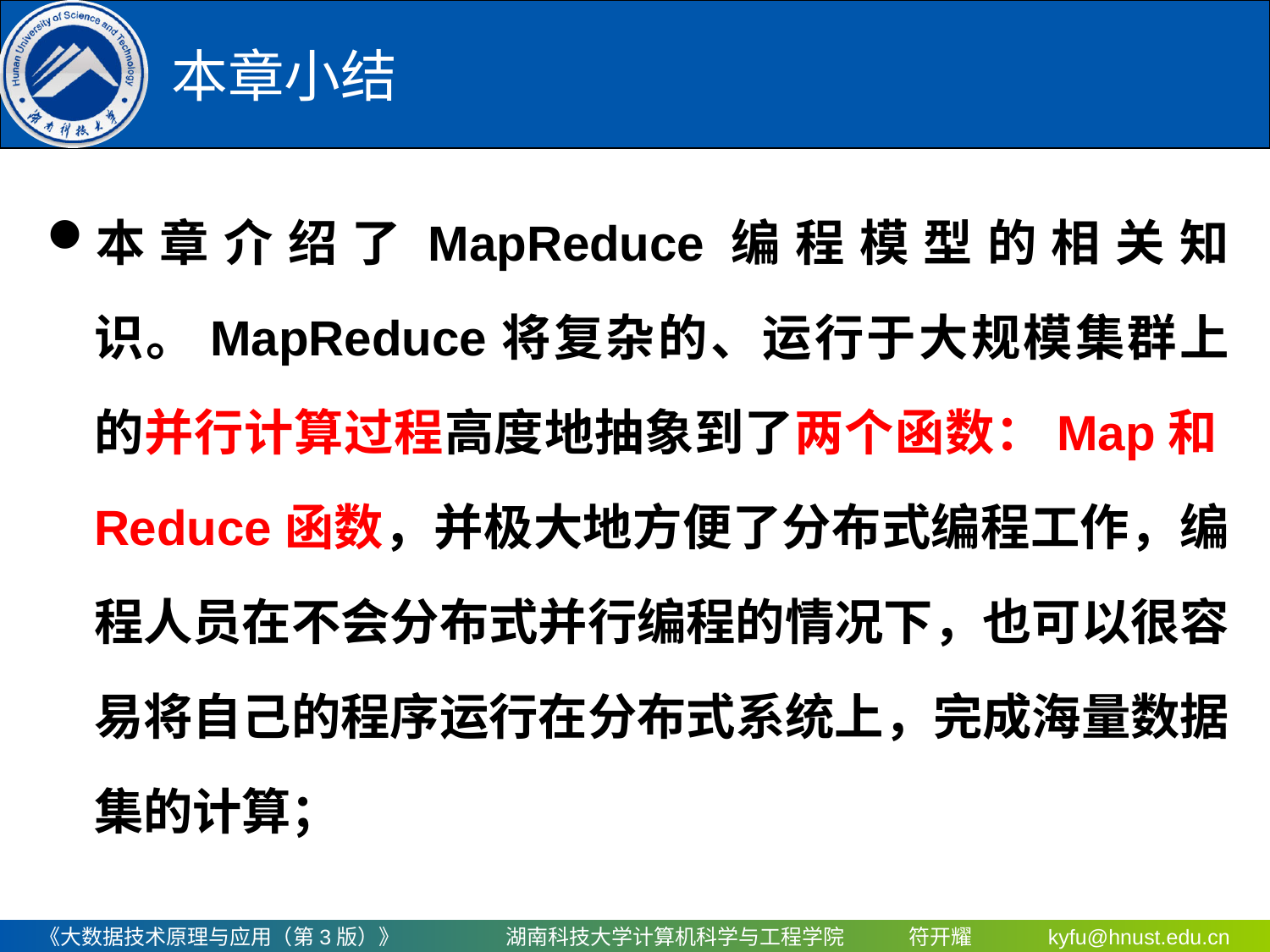

# 本章小结
本章介绍了MapReduce编程模型的相关知识。MapReduce将复杂的、运行于大规模集群上的并行计算过程高度地抽象到了两个函数：Map和Reduce函数，并极大地方便了分布式编程工作，编程人员在不会分布式并行编程的情况下，也可以很容易将自己的程序运行在分布式系统上，完成海量数据集的计算；